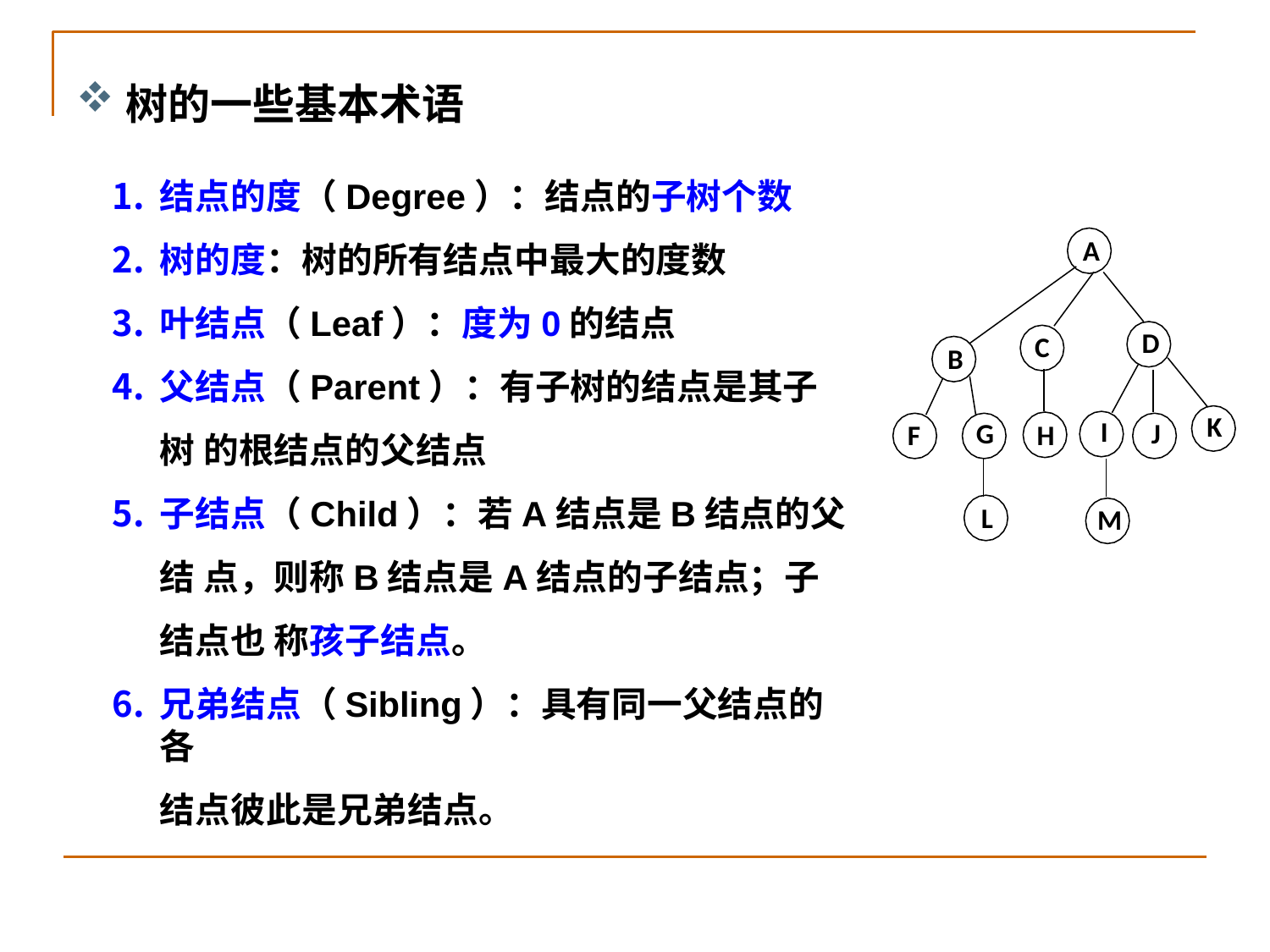

树的一些基本术语
结点的度（Degree）：结点的子树个数
树的度：树的所有结点中最大的度数
叶结点（Leaf）：度为0的结点
父结点（Parent）：有子树的结点是其子树 的根结点的父结点
子结点（Child）：若A结点是B结点的父结 点，则称B结点是A结点的子结点；子结点也 称孩子结点。
兄弟结点（Sibling）：具有同一父结点的各
结点彼此是兄弟结点。

A

D

C

B

K

I

G
J
F
H

L
M